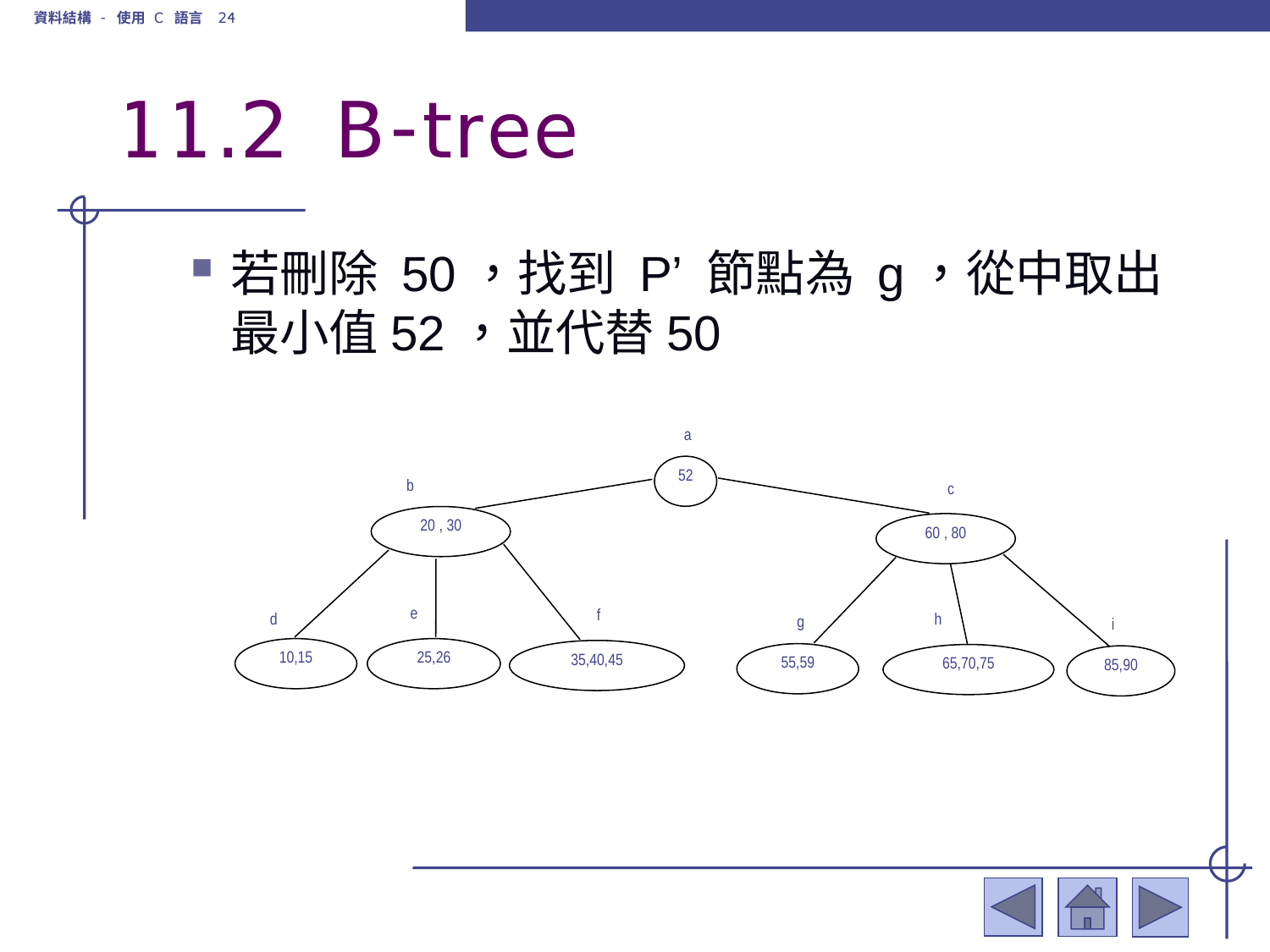

資料結構 - 使用 C 語言   24
# 11.2  B-tree
若刪除 50，找到 P’ 節點為 g，從中取出最小值52，並代替50
a
52
b
c

20 , 30
60 , 80

e
f
h
d
g
i
10,15
25,26
35,40,45
55,59
65,70,75
85,90